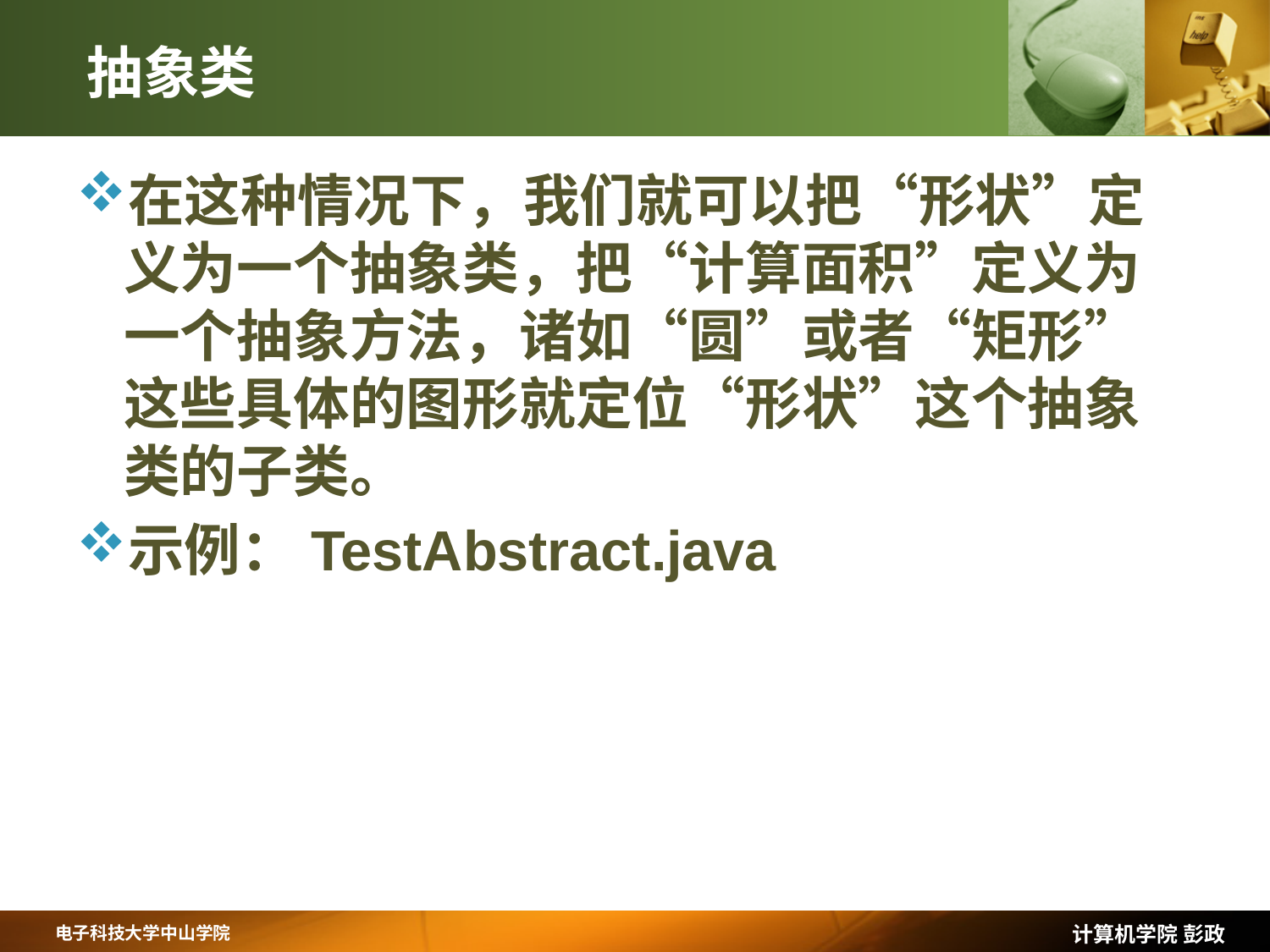

# 抽象类
在这种情况下，我们就可以把“形状”定义为一个抽象类，把“计算面积”定义为一个抽象方法，诸如“圆”或者“矩形”这些具体的图形就定位“形状”这个抽象类的子类。
示例：TestAbstract.java
计算机学院 彭政
电子科技大学中山学院